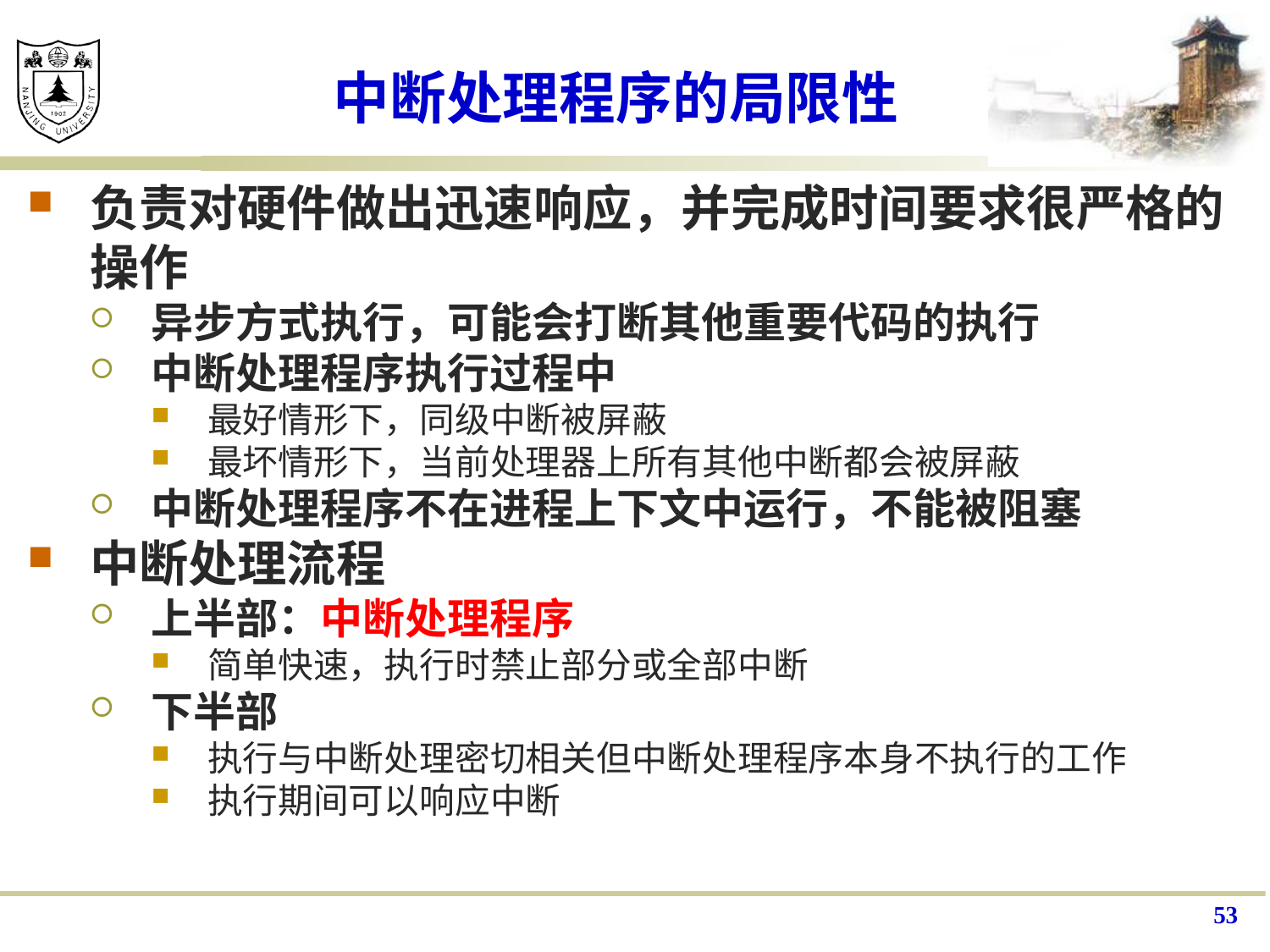

# 中断处理程序的局限性
负责对硬件做出迅速响应，并完成时间要求很严格的操作
异步方式执行，可能会打断其他重要代码的执行
中断处理程序执行过程中
最好情形下，同级中断被屏蔽
最坏情形下，当前处理器上所有其他中断都会被屏蔽
中断处理程序不在进程上下文中运行，不能被阻塞
中断处理流程
上半部：中断处理程序
简单快速，执行时禁止部分或全部中断
下半部
执行与中断处理密切相关但中断处理程序本身不执行的工作
执行期间可以响应中断
53